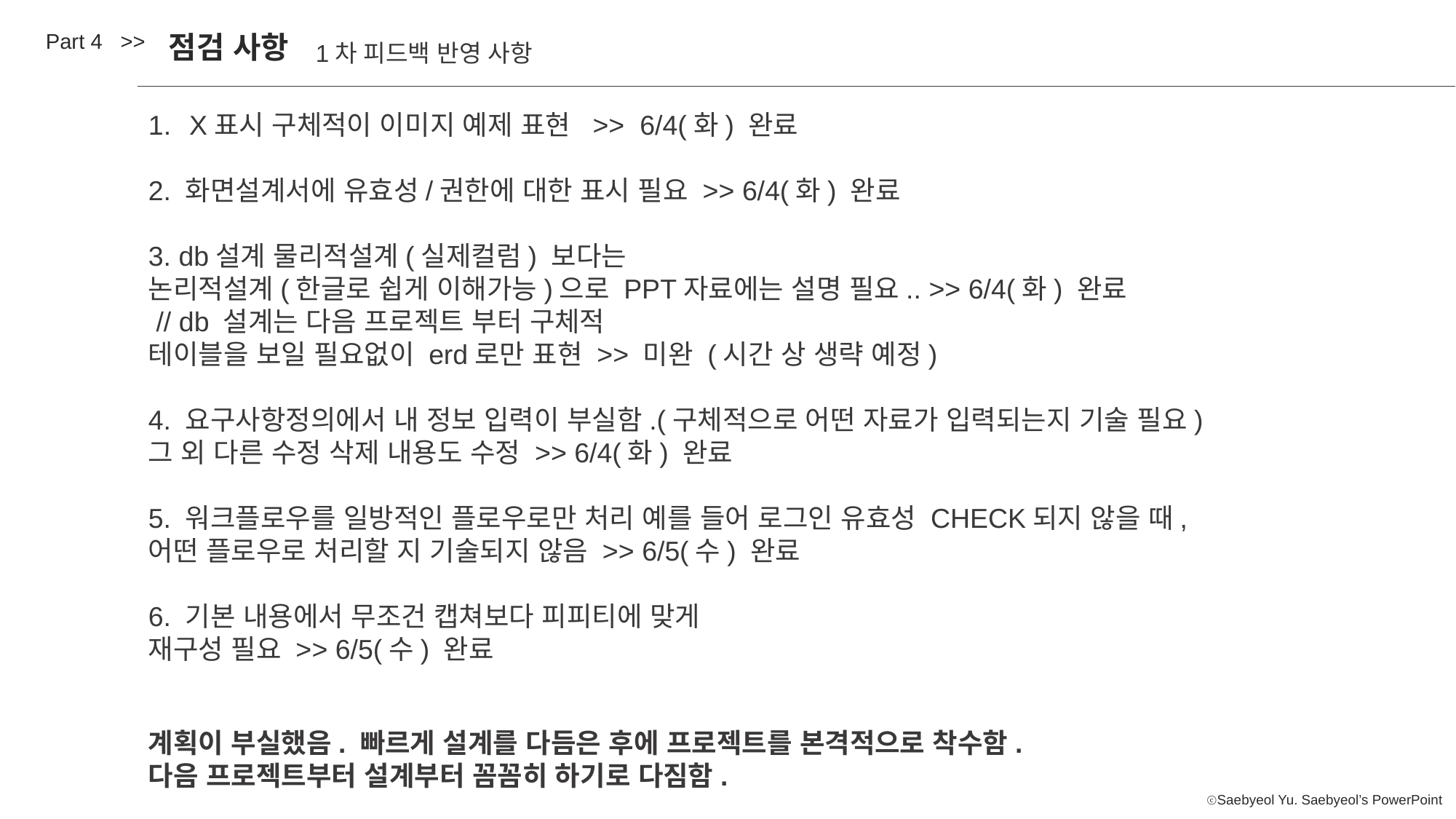

Part 4   >>
점검 사항
1차 피드백 반영 사항
X표시 구체적이 이미지 예제 표현  >>  6/4(화) 완료

2. 화면설계서에 유효성/권한에 대한 표시 필요 >> 6/4(화) 완료

3. db설계 물리적설계(실제컬럼) 보다는
논리적설계(한글로 쉽게 이해가능)으로 PPT자료에는 설명 필요.. >> 6/4(화) 완료
 // db 설계는 다음 프로젝트 부터 구체적
테이블을 보일 필요없이 erd로만 표현 >> 미완 (시간 상 생략 예정)

4. 요구사항정의에서 내 정보 입력이 부실함.(구체적으로 어떤 자료가 입력되는지 기술 필요)
그 외 다른 수정 삭제 내용도 수정 >> 6/4(화) 완료

5. 워크플로우를 일방적인 플로우로만 처리 예를 들어 로그인 유효성 CHECK되지 않을 때,
어떤 플로우로 처리할 지 기술되지 않음 >> 6/5(수) 완료

6. 기본 내용에서 무조건 캡쳐보다 피피티에 맞게
재구성 필요 >> 6/5(수) 완료
계획이 부실했음. 빠르게 설계를 다듬은 후에 프로젝트를 본격적으로 착수함.
다음 프로젝트부터 설계부터 꼼꼼히 하기로 다짐함.